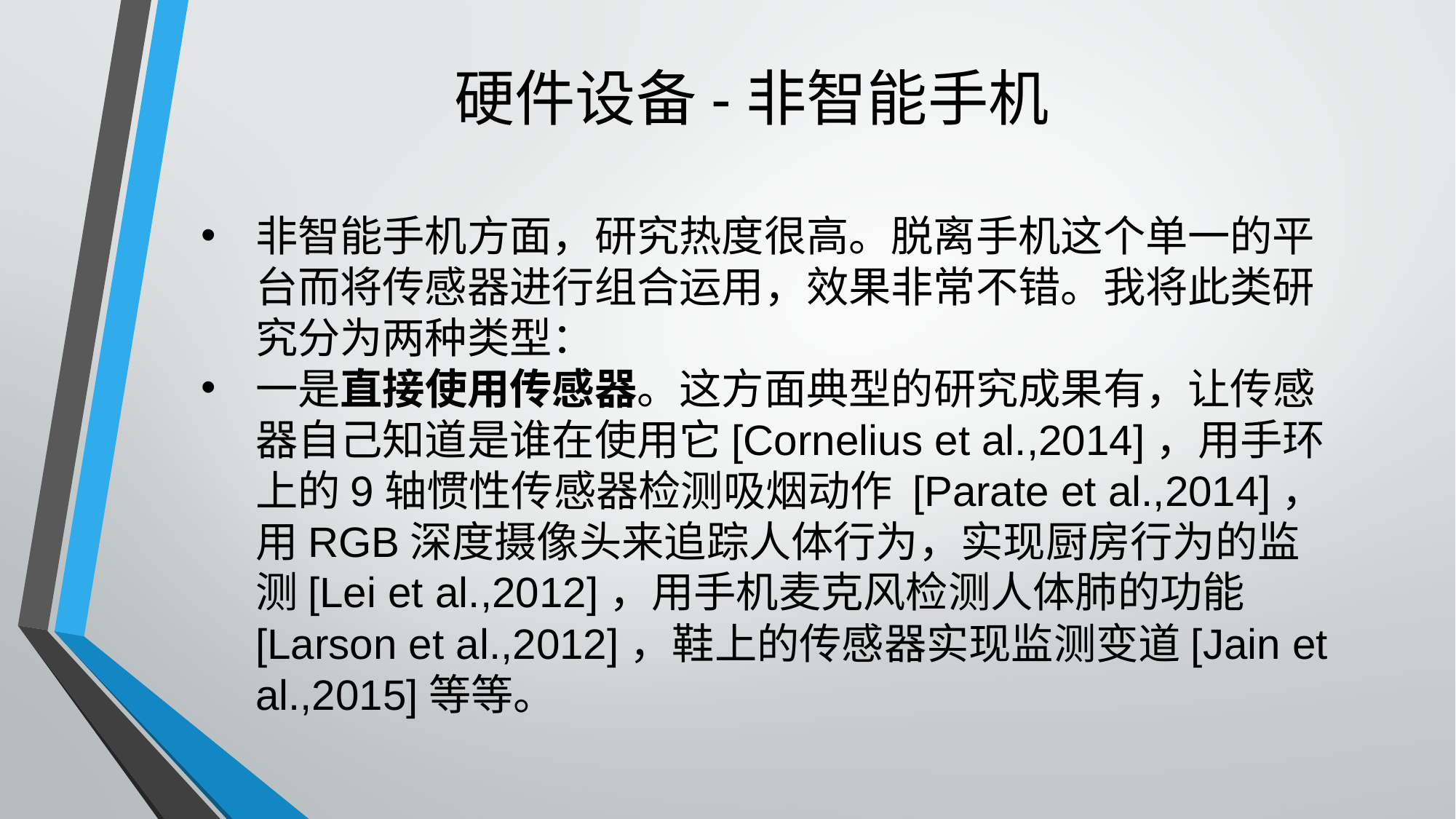

# 硬件设备-非智能手机
非智能手机方面，研究热度很高。脱离手机这个单一的平台而将传感器进行组合运用，效果非常不错。我将此类研究分为两种类型：
一是直接使用传感器。这方面典型的研究成果有，让传感器自己知道是谁在使用它[Cornelius et al.,2014]，用手环上的9轴惯性传感器检测吸烟动作 [Parate et al.,2014]，用RGB深度摄像头来追踪人体行为，实现厨房行为的监测[Lei et al.,2012]，用手机麦克风检测人体肺的功能[Larson et al.,2012]，鞋上的传感器实现监测变道[Jain et al.,2015]等等。